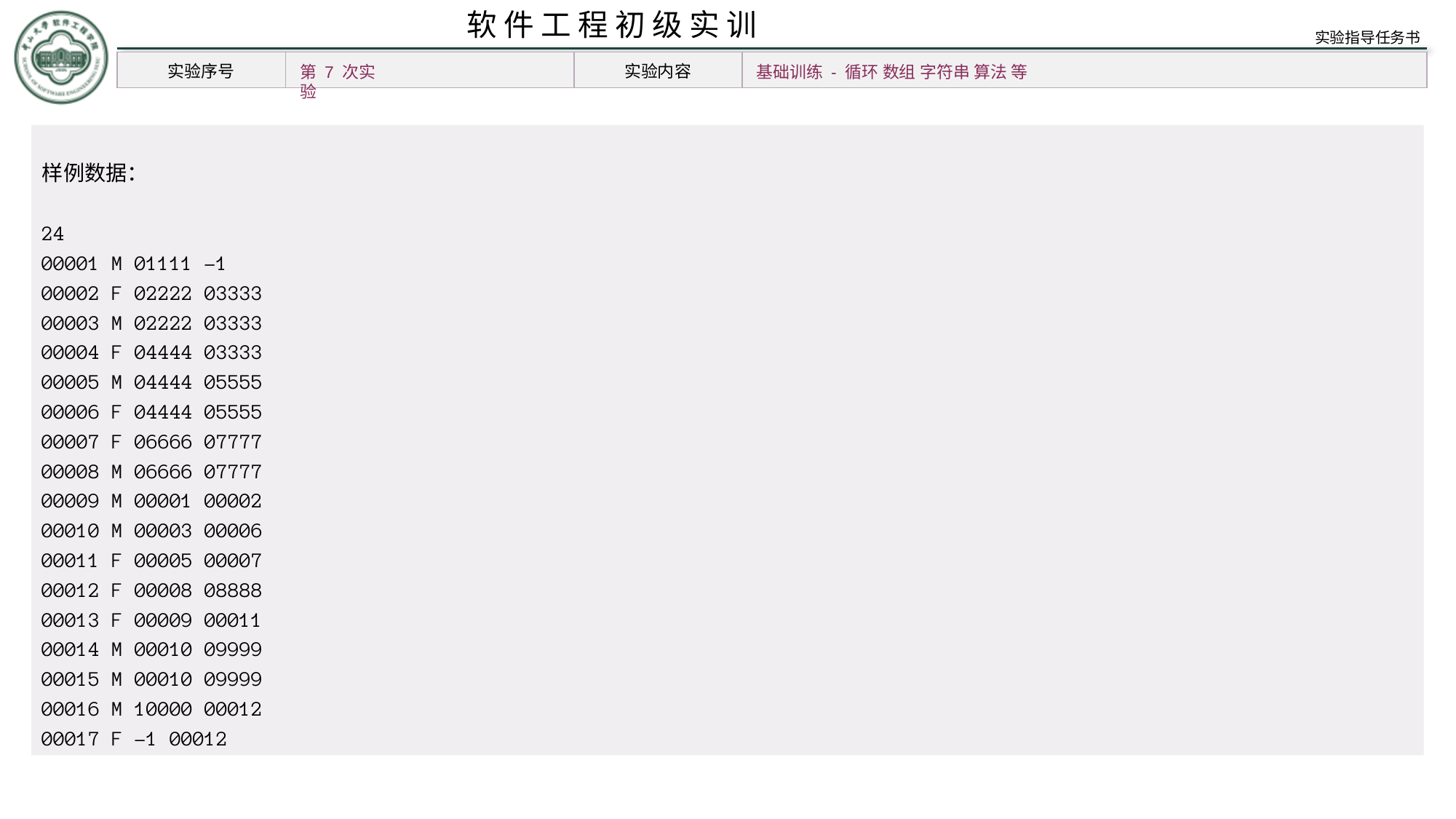

第 7 次实验
基础训练 - 循环 数组 字符串 算法 等

样例数据：

24
00001 M 01111 -1
00002 F 02222 03333
00003 M 02222 03333
00004 F 04444 03333
00005 M 04444 05555
00006 F 04444 05555
00007 F 06666 07777
00008 M 06666 07777
00009 M 00001 00002
00010 M 00003 00006
00011 F 00005 00007
00012 F 00008 08888
00013 F 00009 00011
00014 M 00010 09999
00015 M 00010 09999
00016 M 10000 00012
00017 F -1 00012